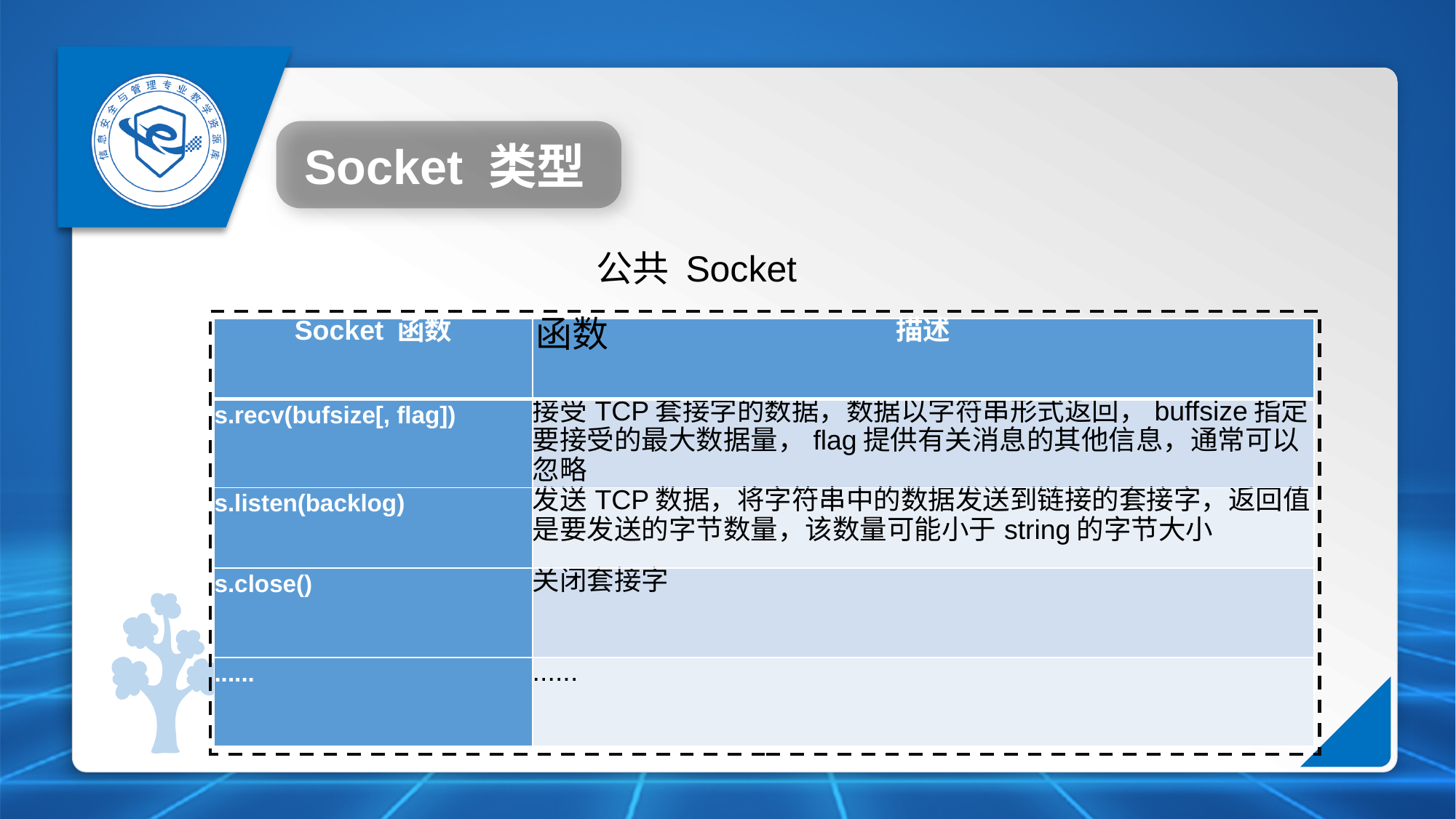

Socket 类型
公共 Socket 函数

| Socket 函数 | 描述 |
| --- | --- |
| s.recv(bufsize[, flag]) | 接受TCP套接字的数据，数据以字符串形式返回，buffsize指定要接受的最大数据量，flag提供有关消息的其他信息，通常可以忽略 |
| s.listen(backlog) | 发送TCP数据，将字符串中的数据发送到链接的套接字，返回值是要发送的字节数量，该数量可能小于string的字节大小 |
| s.close() | 关闭套接字 |
| ...... | ...... |